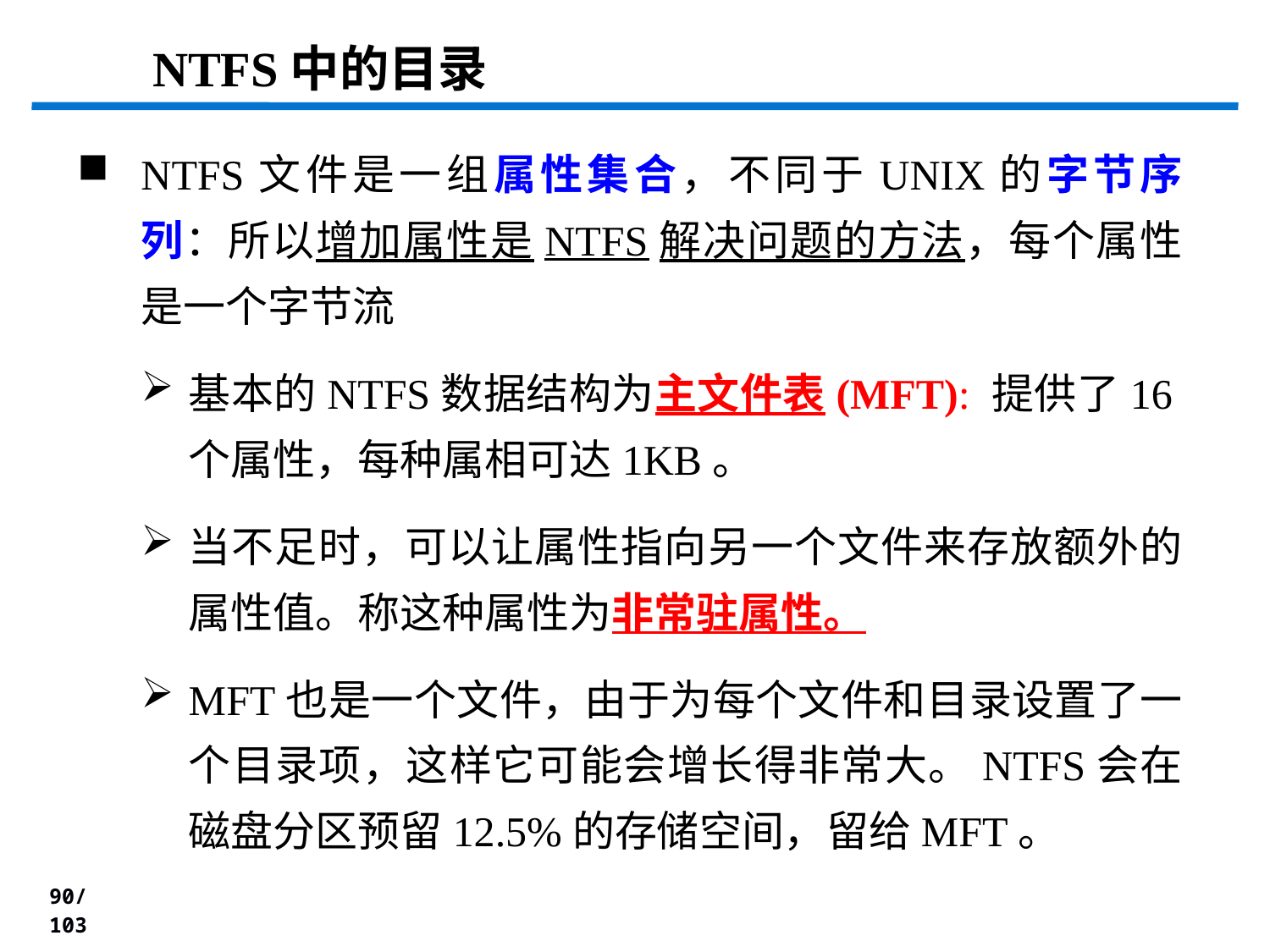

NTFS中的目录
NTFS文件是一组属性集合，不同于UNIX的字节序列：所以增加属性是NTFS解决问题的方法，每个属性是一个字节流
基本的NTFS数据结构为主文件表(MFT): 提供了16个属性，每种属相可达1KB。
当不足时，可以让属性指向另一个文件来存放额外的属性值。称这种属性为非常驻属性。
MFT也是一个文件，由于为每个文件和目录设置了一个目录项，这样它可能会增长得非常大。NTFS会在磁盘分区预留12.5%的存储空间，留给MFT。